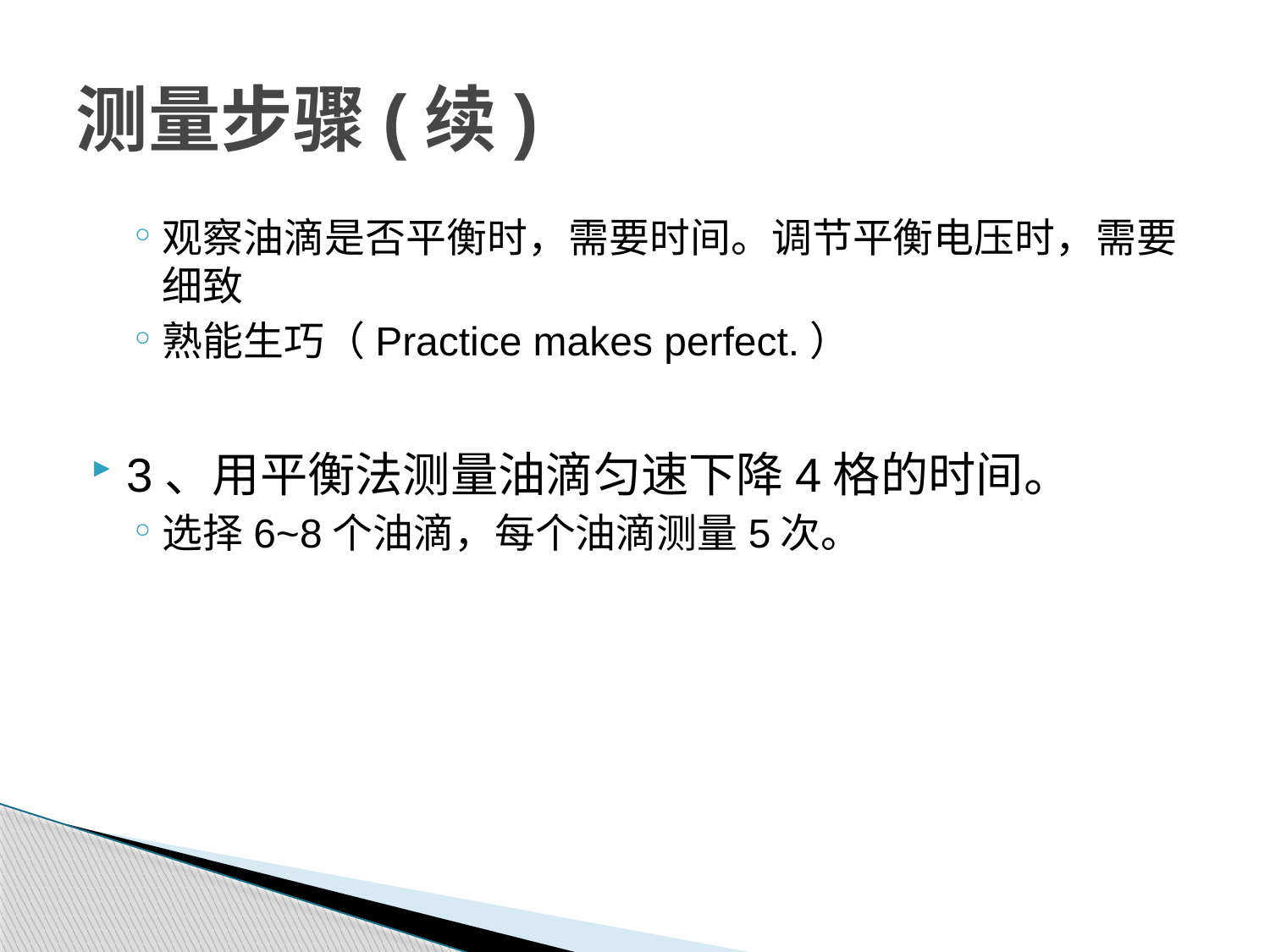

# 测量步骤(续)
观察油滴是否平衡时，需要时间。调节平衡电压时，需要细致
熟能生巧（Practice makes perfect.）

3、用平衡法测量油滴匀速下降4格的时间。
选择6~8个油滴，每个油滴测量5次。